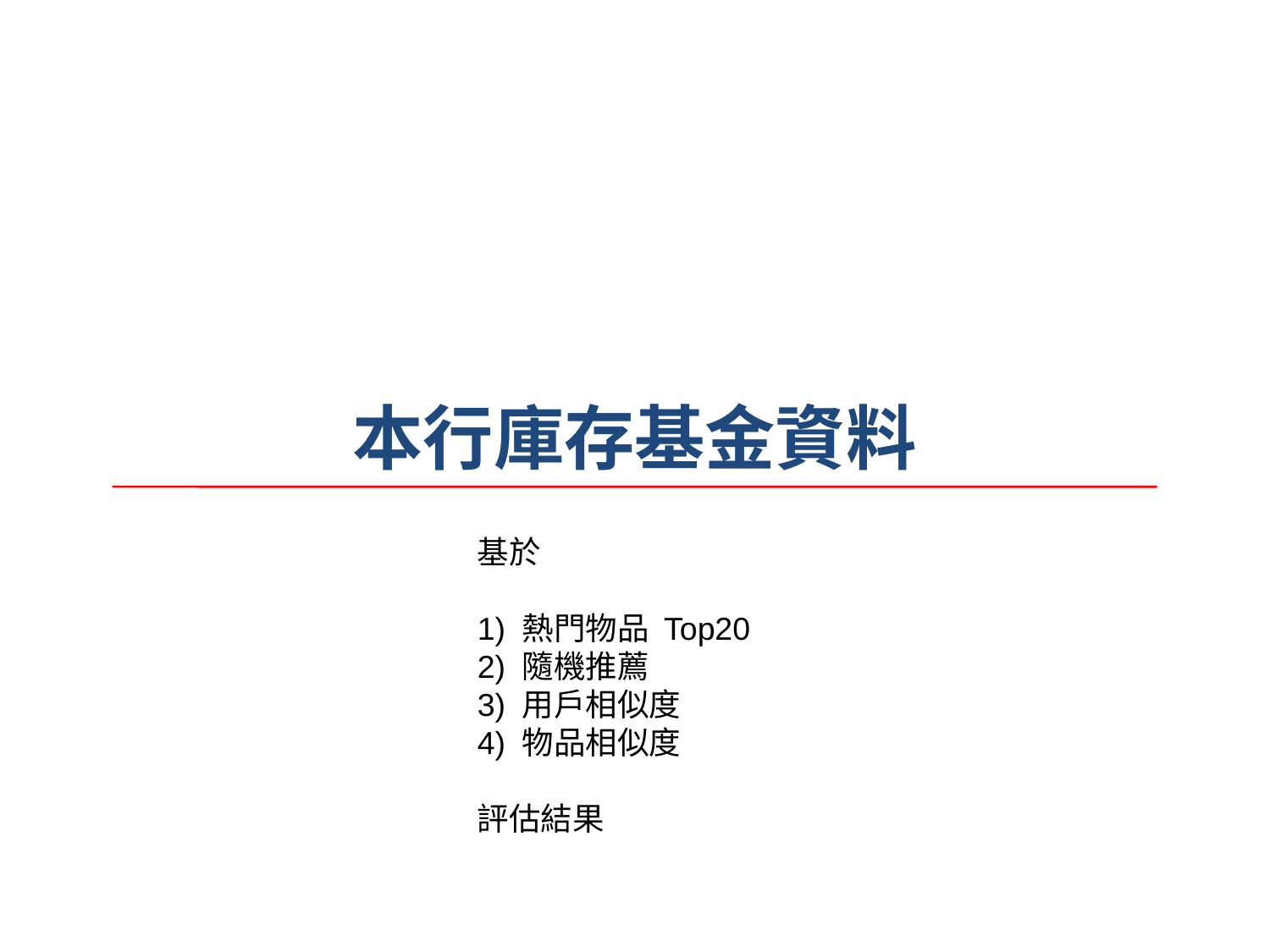

# 本行庫存基金資料
基於

1) 熱門物品 Top20
2) 隨機推薦
3) 用戶相似度
4) 物品相似度

評估結果